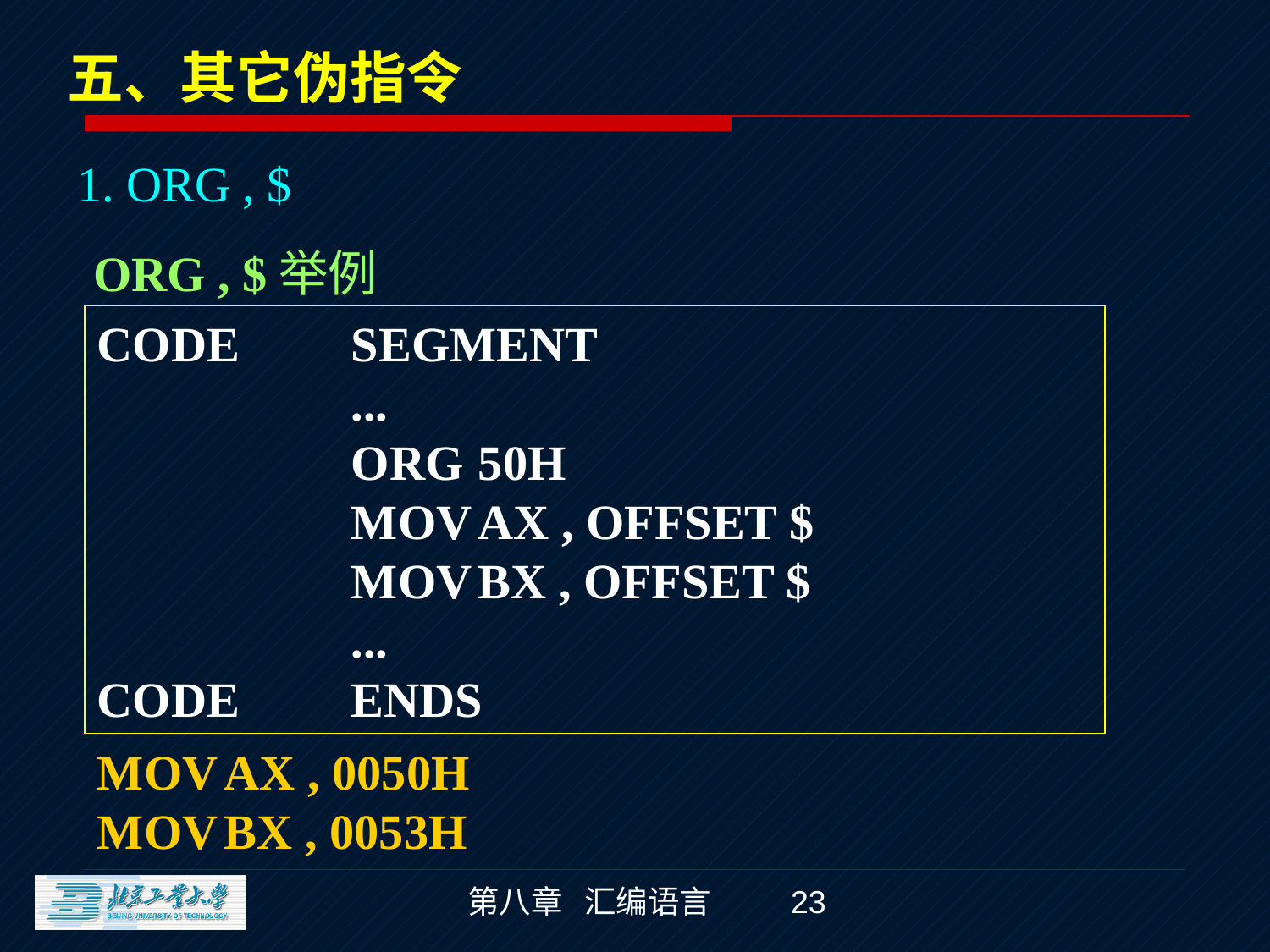

五、其它伪指令
1. ORG , $
ORG , $举例
CODE	SEGMENT
		...
		ORG	50H
		MOV	AX , OFFSET $
		MOV	BX , OFFSET $
		...
CODE	ENDS
MOV	AX , 0050H
MOV	BX , 0053H